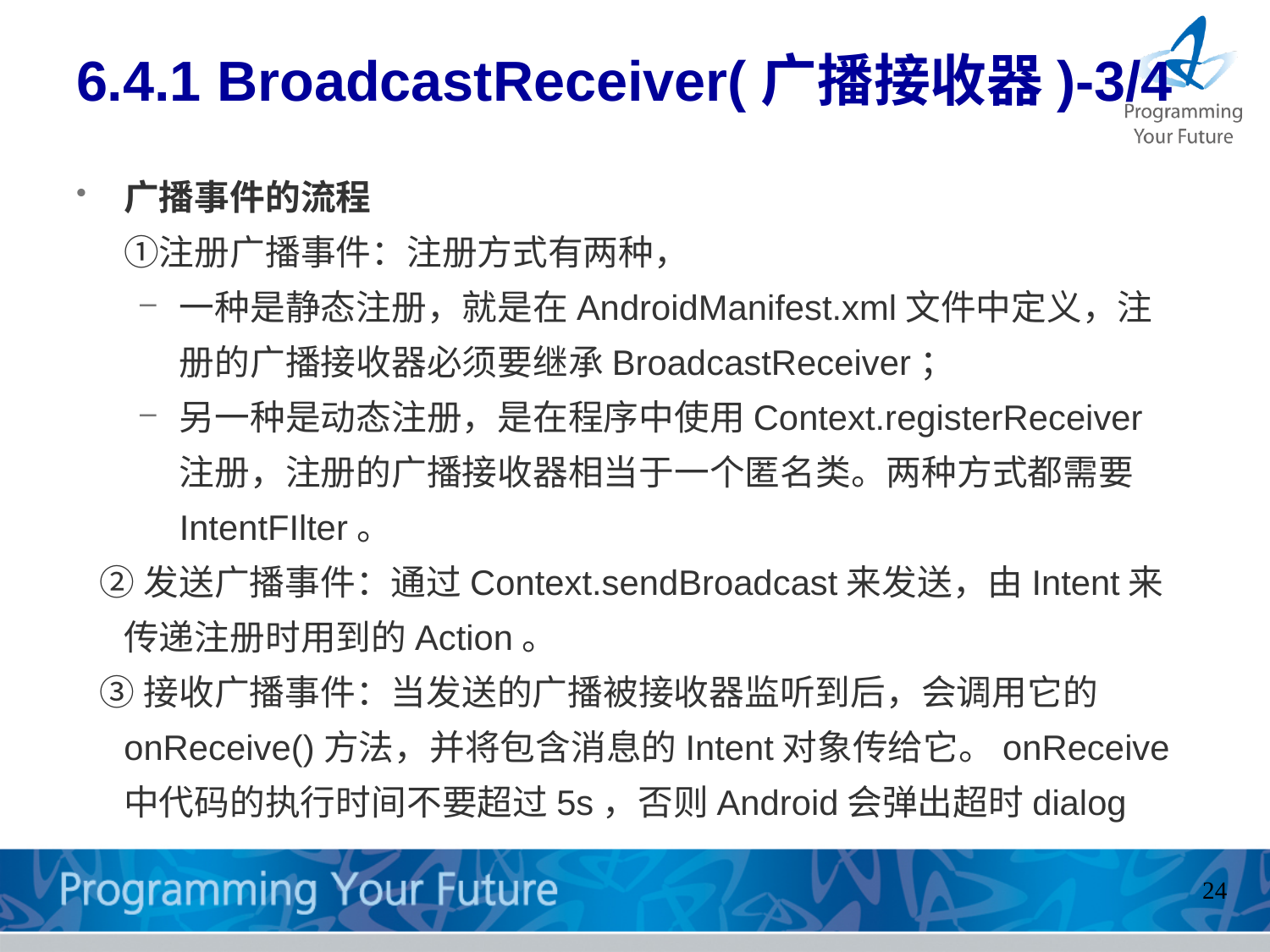

6.4.1 BroadcastReceiver(广播接收器)-3/4
广播事件的流程
①注册广播事件：注册方式有两种，
一种是静态注册，就是在AndroidManifest.xml文件中定义，注册的广播接收器必须要继承BroadcastReceiver；
另一种是动态注册，是在程序中使用Context.registerReceiver注册，注册的广播接收器相当于一个匿名类。两种方式都需要IntentFIlter。
   ②发送广播事件：通过Context.sendBroadcast来发送，由Intent来传递注册时用到的Action。
   ③接收广播事件：当发送的广播被接收器监听到后，会调用它的onReceive()方法，并将包含消息的Intent对象传给它。onReceive中代码的执行时间不要超过5s，否则Android会弹出超时dialog